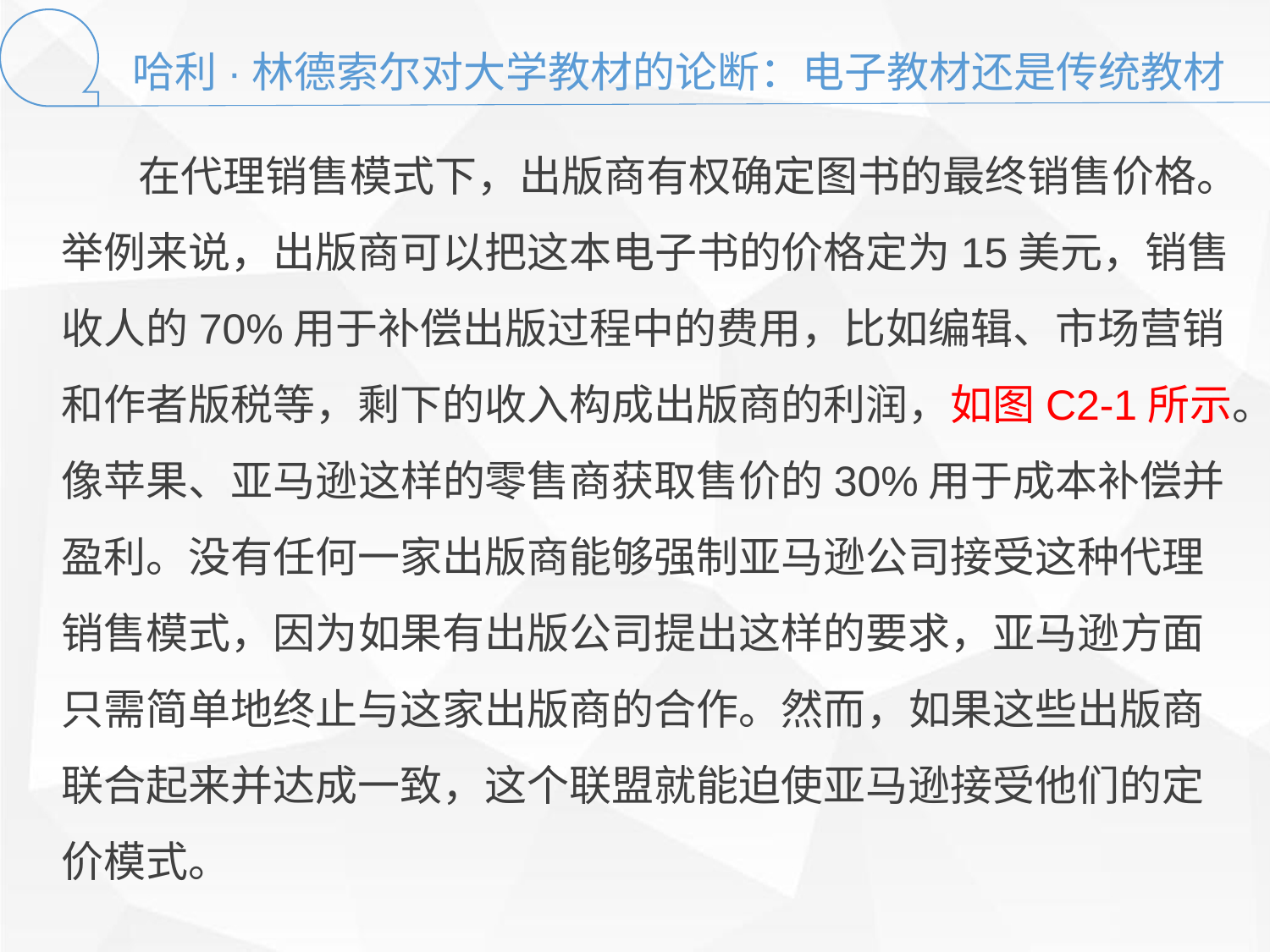

哈利·林德索尔对大学教材的论断：电子教材还是传统教材
       在代理销售模式下，出版商有权确定图书的最终销售价格。举例来说，出版商可以把这本电子书的价格定为15美元，销售收人的70%用于补偿出版过程中的费用，比如编辑、市场营销和作者版税等，剩下的收入构成出版商的利润，如图C2-1所示。像苹果、亚马逊这样的零售商获取售价的30%用于成本补偿并盈利。没有任何一家出版商能够强制亚马逊公司接受这种代理销售模式，因为如果有出版公司提出这样的要求，亚马逊方面只需简单地终止与这家出版商的合作。然而，如果这些出版商联合起来并达成一致，这个联盟就能迫使亚马逊接受他们的定价模式。